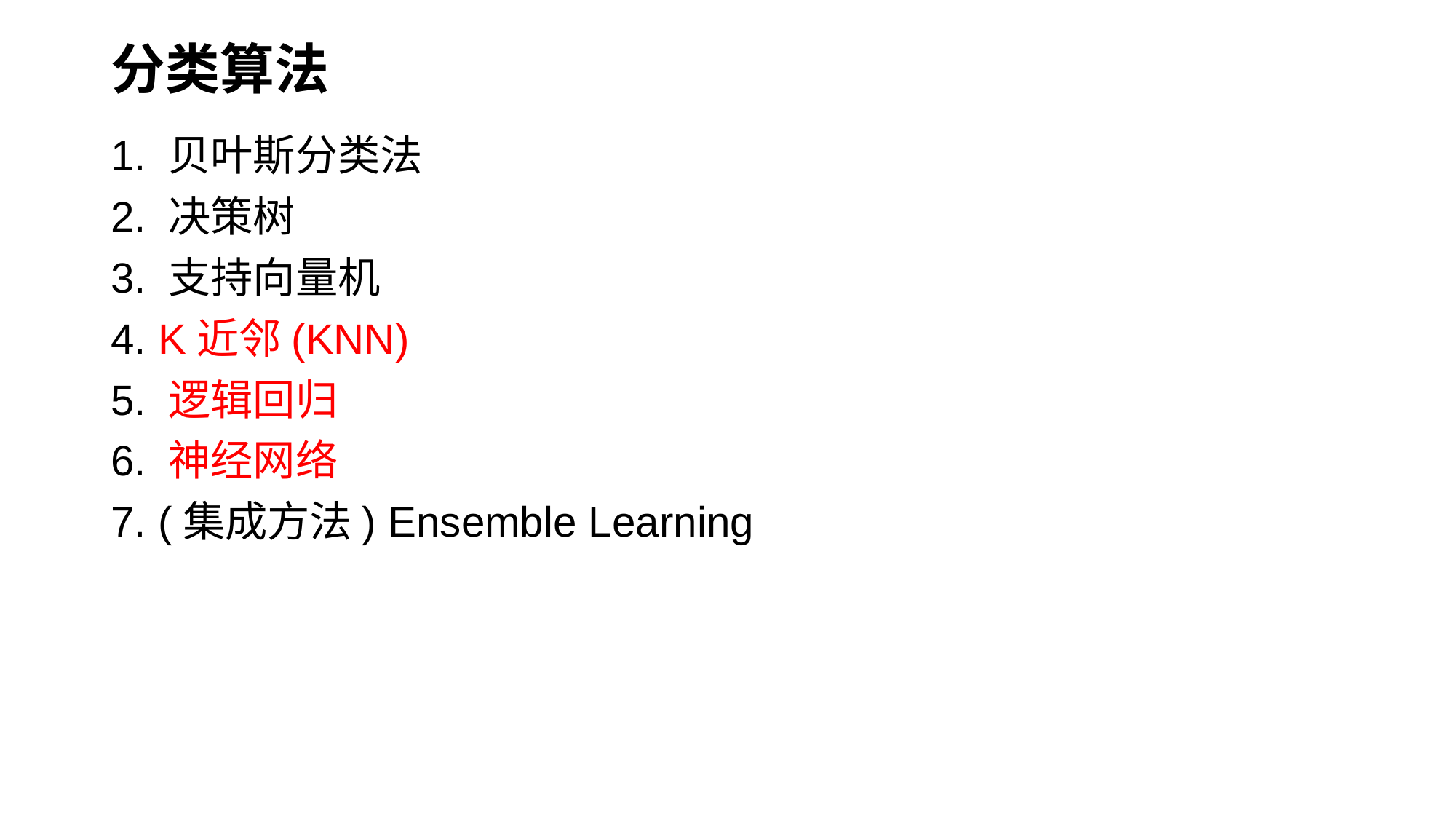

# 分类算法
1. 贝叶斯分类法
2. 决策树
3. 支持向量机
4. K近邻(KNN)
5. 逻辑回归
6. 神经网络
7. (集成方法) Ensemble Learning